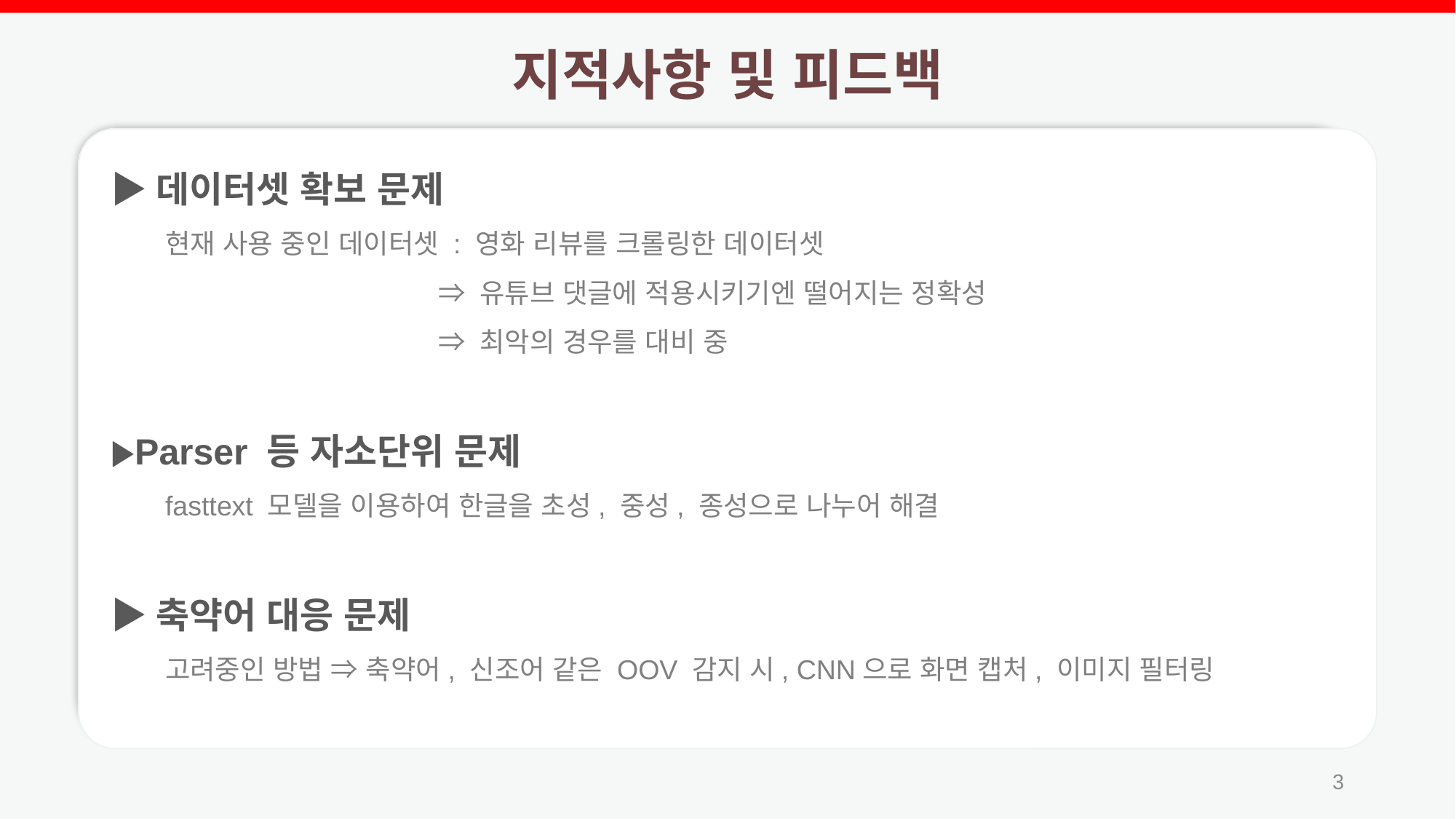

지적사항 및 피드백
▶데이터셋 확보 문제
현재 사용 중인 데이터셋 : 영화 리뷰를 크롤링한 데이터셋
		⇒ 유튜브 댓글에 적용시키기엔 떨어지는 정확성
		⇒ 최악의 경우를 대비 중

▶Parser 등 자소단위 문제
fasttext 모델을 이용하여 한글을 초성, 중성, 종성으로 나누어 해결

▶축약어 대응 문제
고려중인 방법 ⇒ 축약어, 신조어 같은 OOV 감지 시, CNN으로 화면 캡처, 이미지 필터링

3